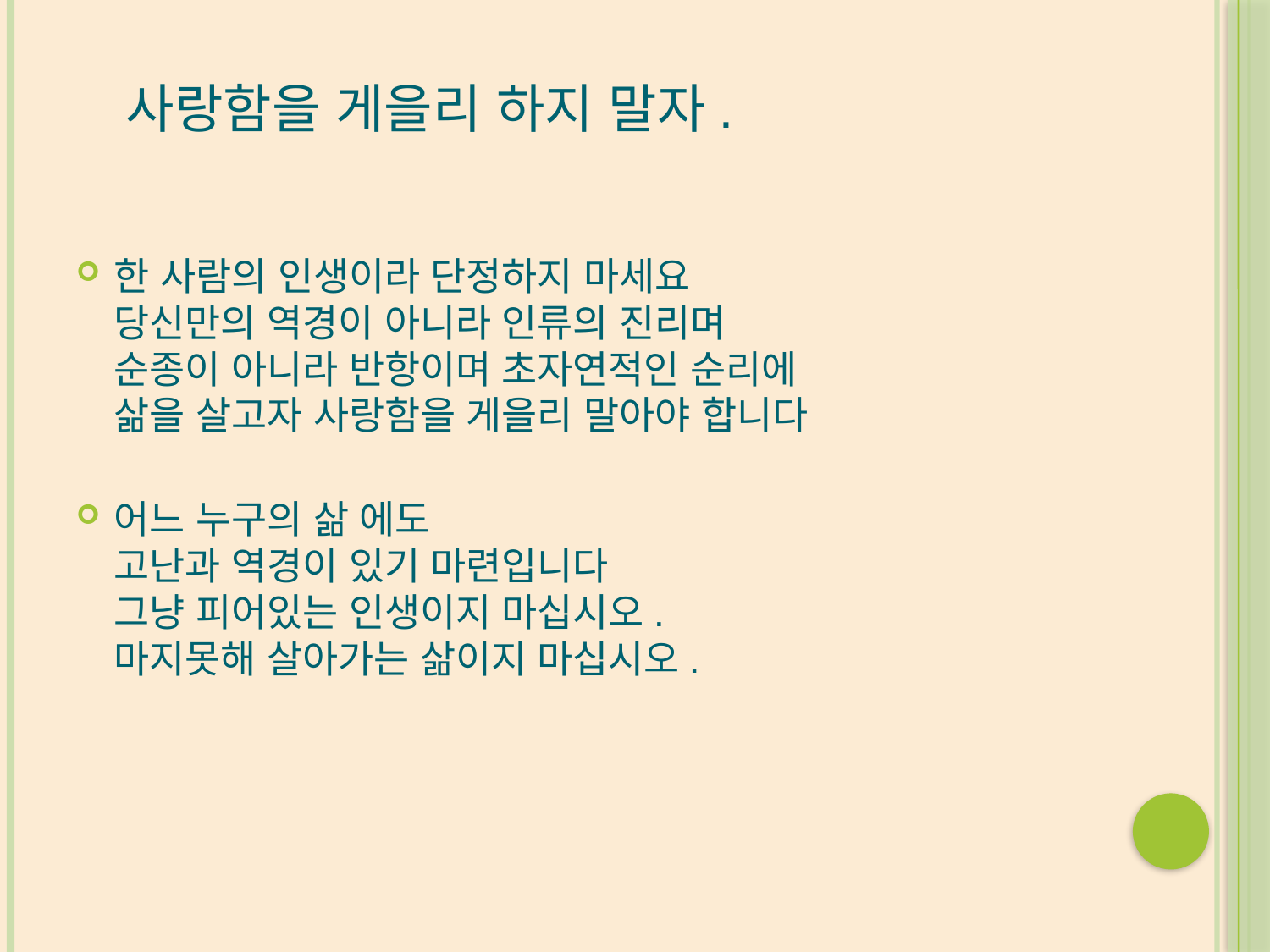

사랑함을 게을리 하지 말자.

한 사람의 인생이라 단정하지 마세요
당신만의 역경이 아니라 인류의 진리며
순종이 아니라 반항이며 초자연적인 순리에
삶을 살고자 사랑함을 게을리 말아야 합니다
어느 누구의 삶 에도
고난과 역경이 있기 마련입니다
그냥 피어있는 인생이지 마십시오.
마지못해 살아가는 삶이지 마십시오.